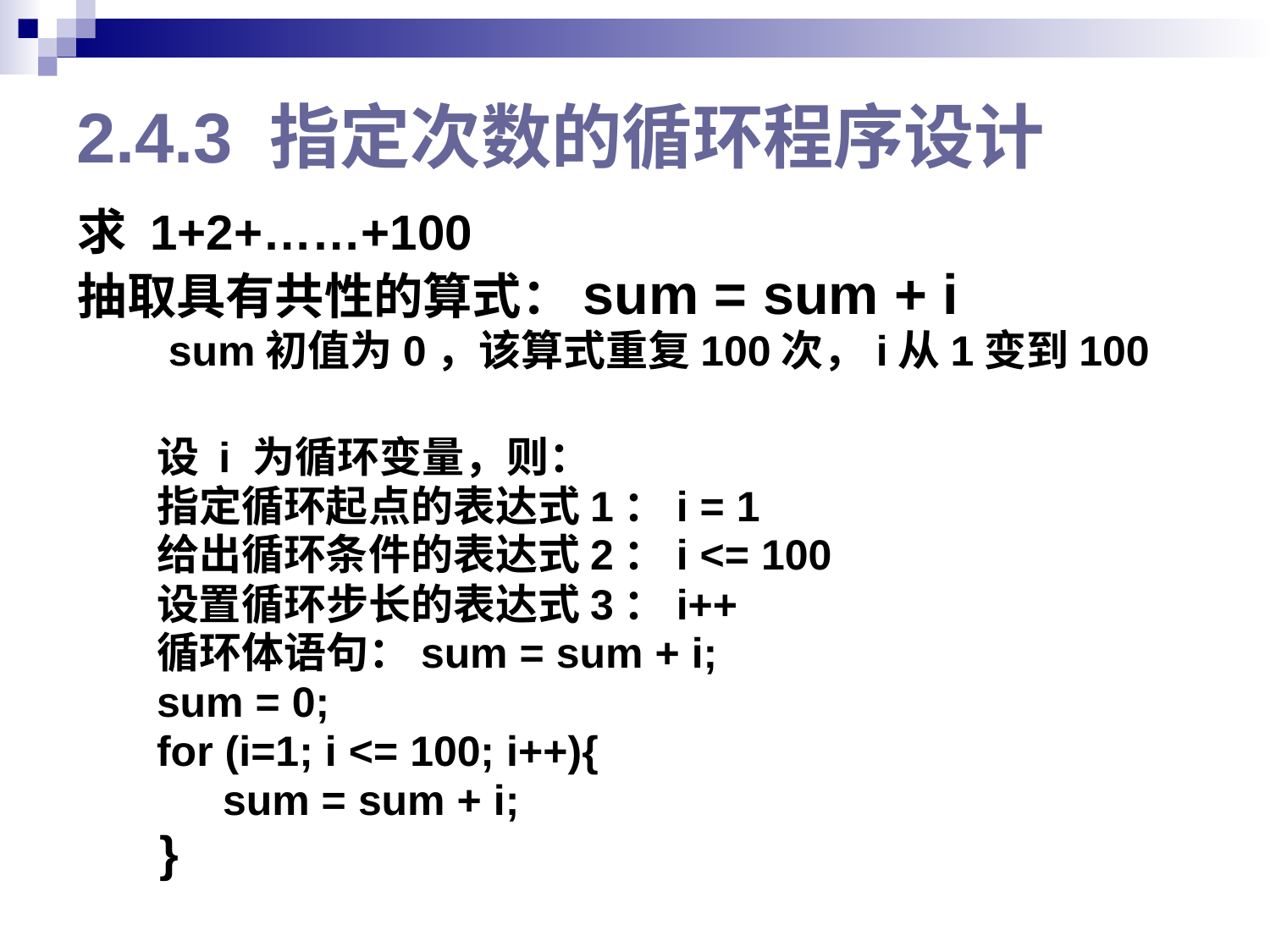

# 2.4.3 指定次数的循环程序设计
求 1+2+……+100
抽取具有共性的算式：sum = sum + i
 sum初值为0，该算式重复100次，i从1变到100

设 i 为循环变量，则：
指定循环起点的表达式1：i = 1
给出循环条件的表达式2：i <= 100
设置循环步长的表达式3：i++
循环体语句：sum = sum + i;
sum = 0;
for (i=1; i <= 100; i++){
sum = sum + i;
}